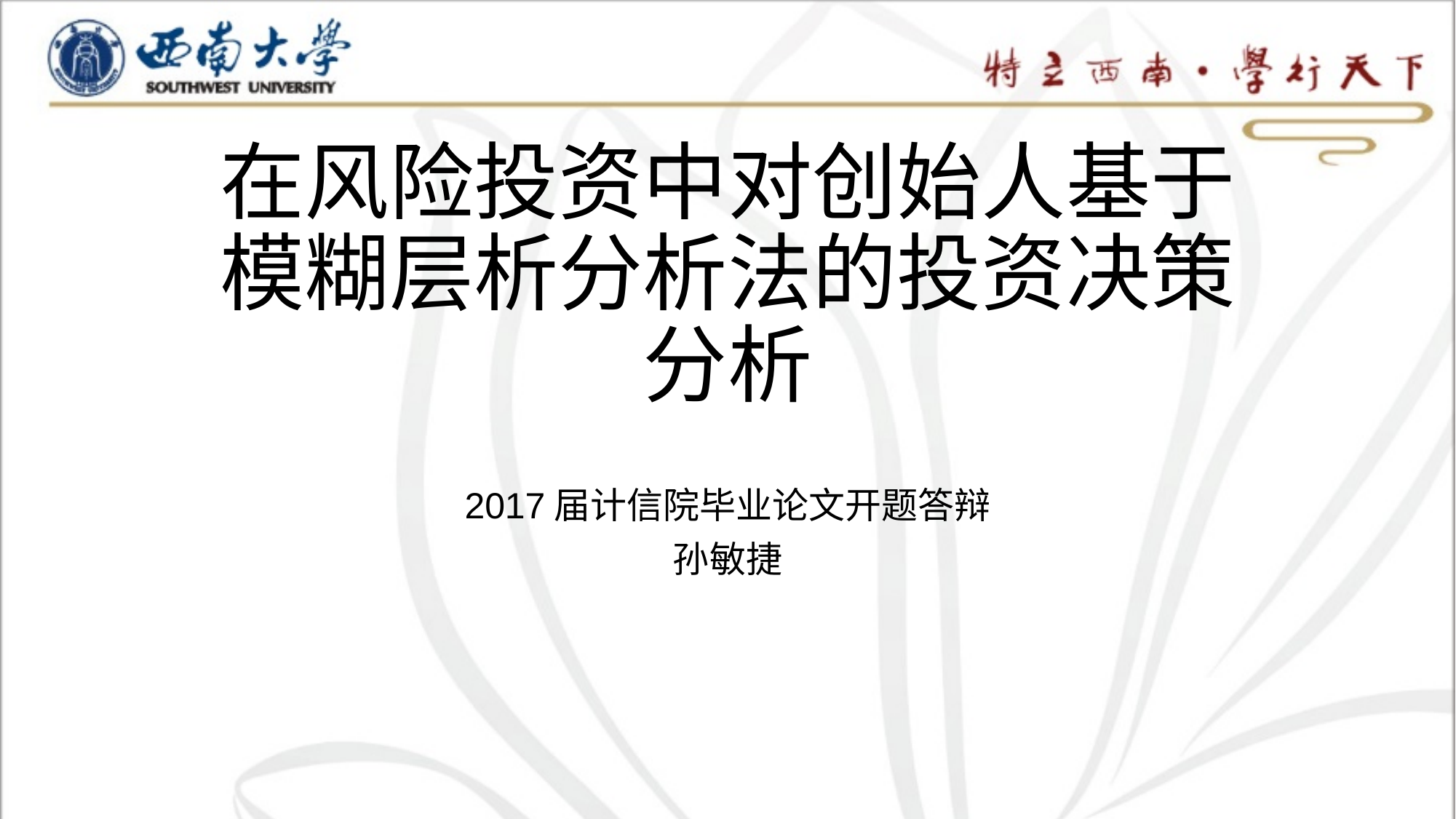

# 在风险投资中对创始人基于模糊层析分析法的投资决策分析
2017届计信院毕业论文开题答辩
孙敏捷